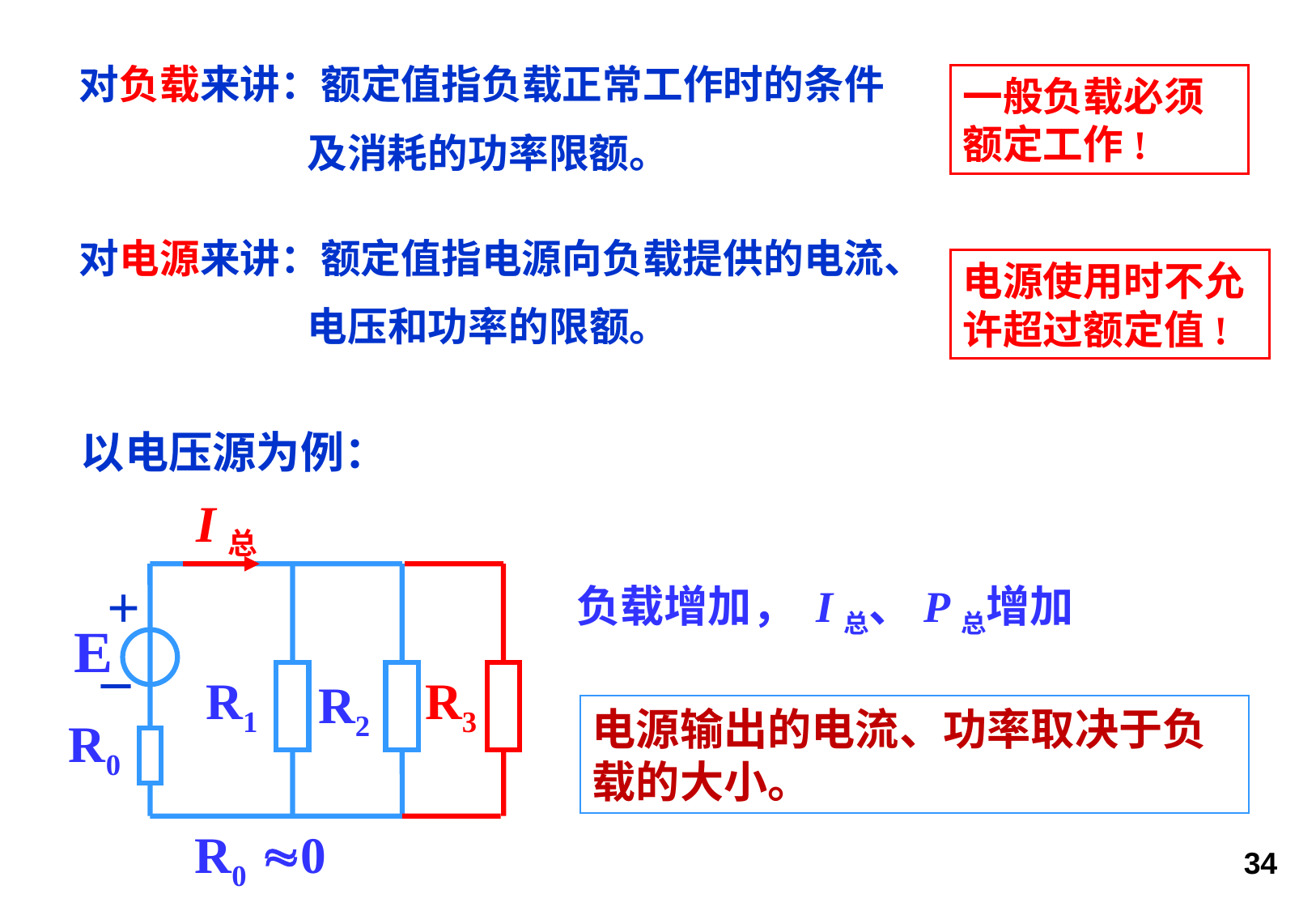

对负载来讲：额定值指负载正常工作时的条件
                        及消耗的功率限额。
一般负载必须额定工作!
对电源来讲：额定值指电源向负载提供的电流、
                        电压和功率的限额。
电源使用时不允许超过额定值!
以电压源为例：
I总
+

E
_

R1

R0

R0 ≈0
R2

R3
负载增加， I总、P总增加
电源输出的电流、功率取决于负载的大小。